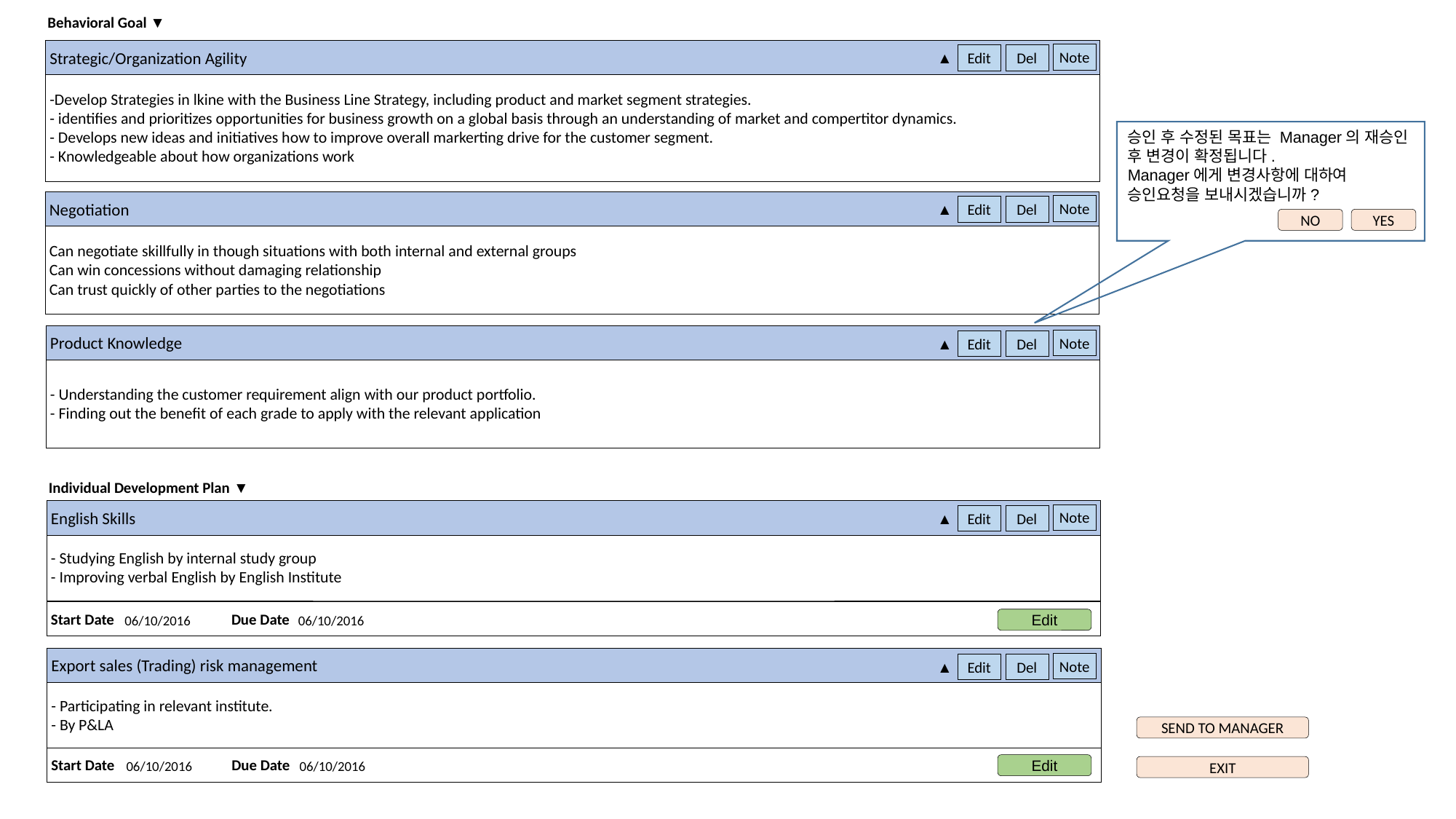

Behavioral Goal ▼
Strategic/Organization Agility
▲
Note
Edit
Del
-Develop Strategies in lkine with the Business Line Strategy, including product and market segment strategies.
- identifies and prioritizes opportunities for business growth on a global basis through an understanding of market and compertitor dynamics.
- Develops new ideas and initiatives how to improve overall markerting drive for the customer segment.
- Knowledgeable about how organizations work
승인 후 수정된 목표는 Manager의 재승인 후 변경이 확정됩니다.
Manager에게 변경사항에 대하여 승인요청을 보내시겠습니까?
Negotiation
▲
Note
Edit
Del
YES
NO
Can negotiate skillfully in though situations with both internal and external groups
Can win concessions without damaging relationship
Can trust quickly of other parties to the negotiations
Product Knowledge
▲
Note
Edit
Del
- Understanding the customer requirement align with our product portfolio.
- Finding out the benefit of each grade to apply with the relevant application
Individual Development Plan ▼
English Skills
▲
Note
Edit
Del
- Studying English by internal study group
- Improving verbal English by English Institute
Start Date                                  Due Date
Edit
06/10/2016
06/10/2016
Export sales (Trading) risk management
▲
Note
Edit
Del
- Participating in relevant institute.
- By P&LA
SEND TO MANAGER
Start Date                                  Due Date
EXIT
Edit
06/10/2016
06/10/2016